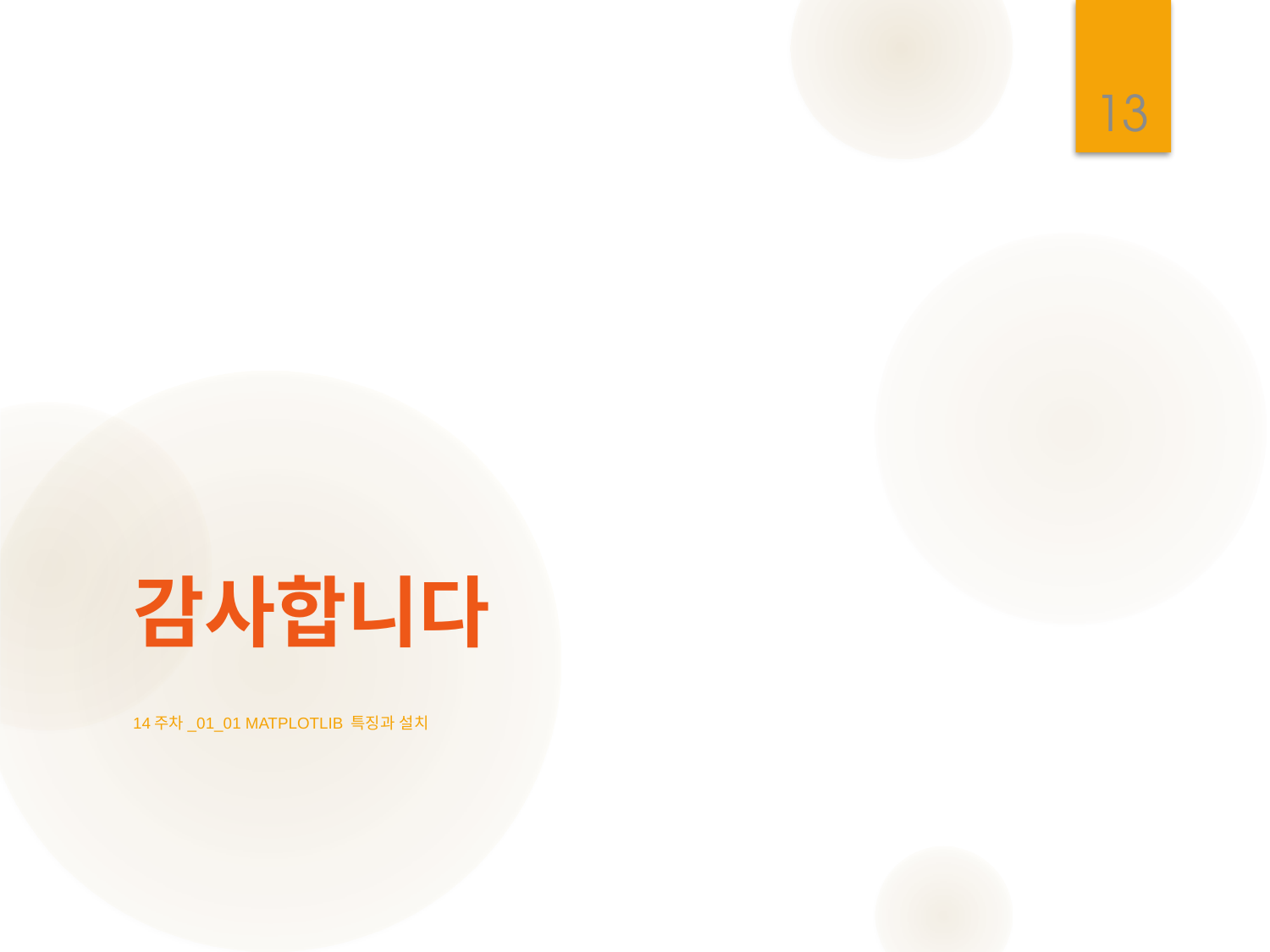

13
# 감사합니다
14주차_01_01 Matplotlib 특징과 설치